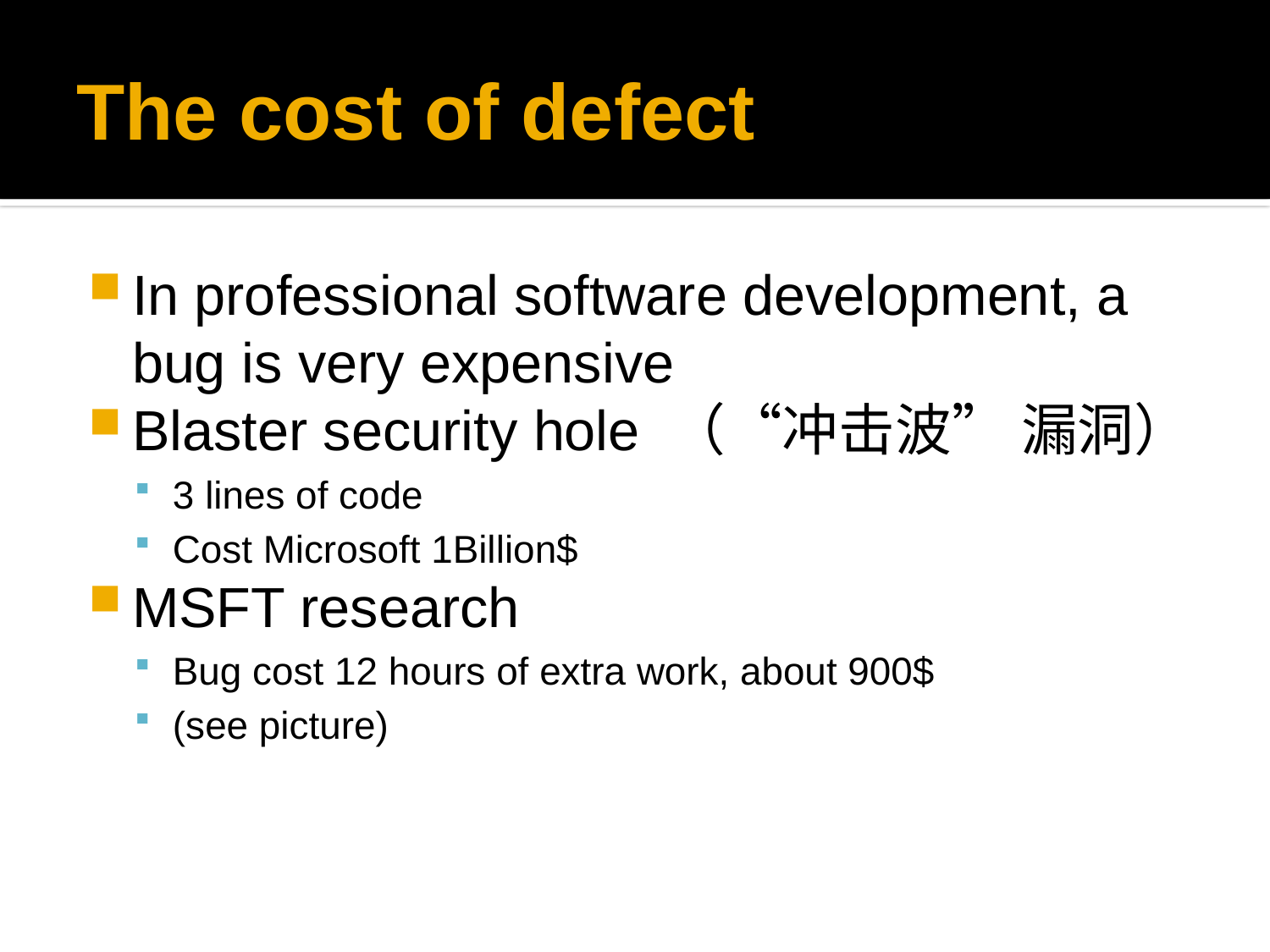

# The cost of defect
In professional software development, a bug is very expensive
Blaster security hole （“冲击波” 漏洞）
3 lines of code
Cost Microsoft 1Billion$
MSFT research
Bug cost 12 hours of extra work, about 900$
(see picture)